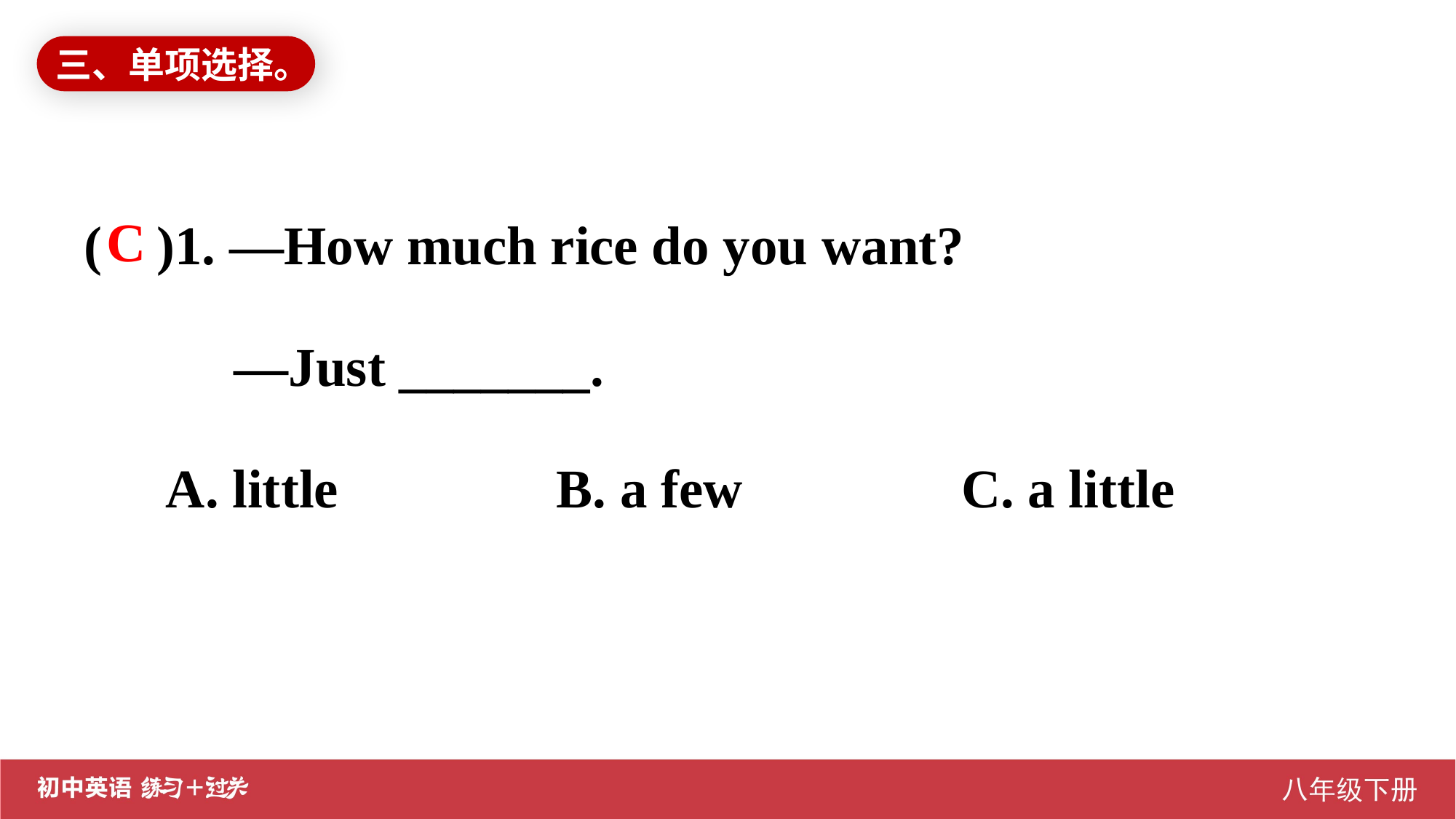

三、单项选择。
(    )1. —How much rice do you want?
           —Just _______.
      A. little                B. a few                C. a little
C